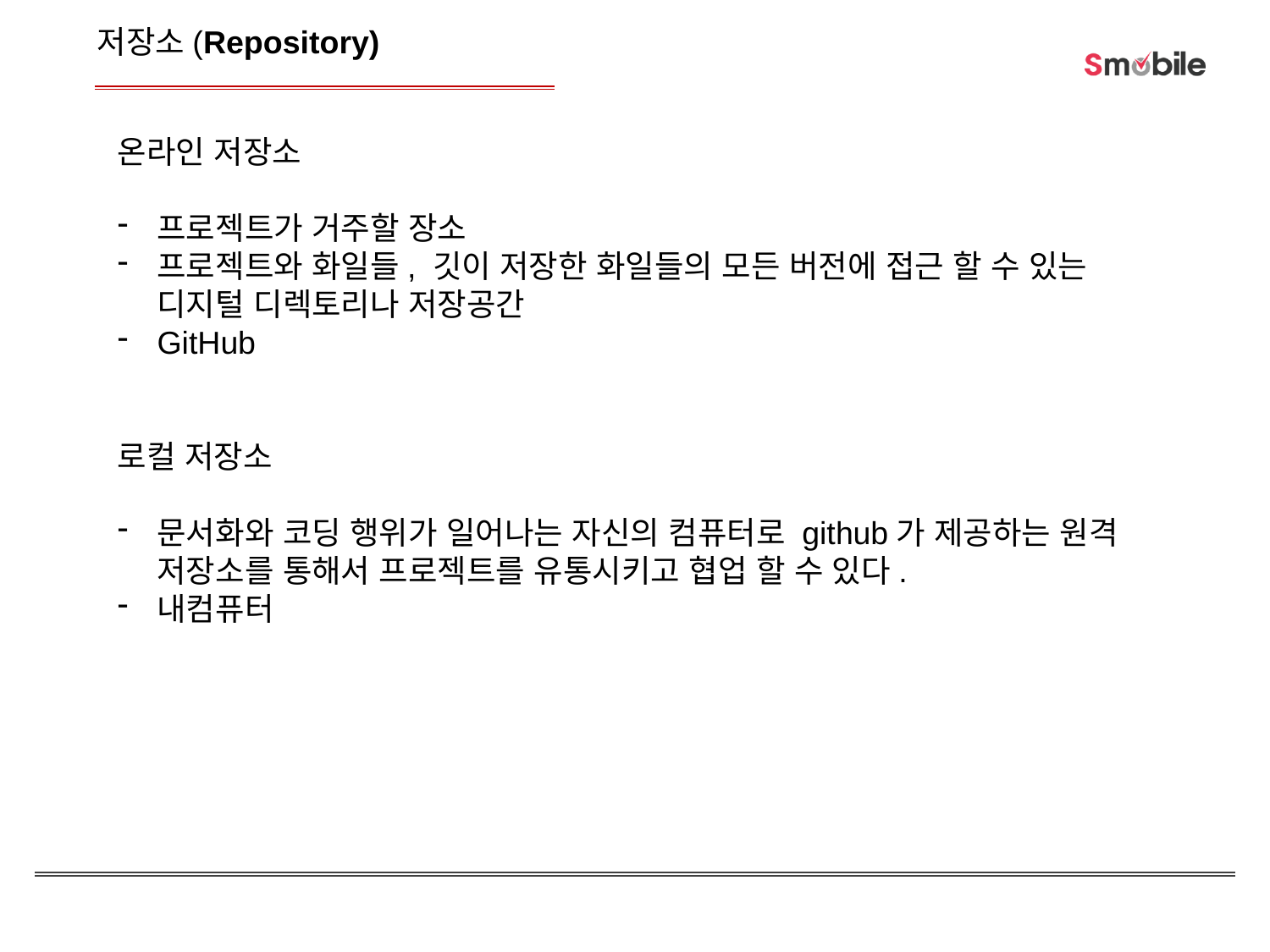

저장소(Repository)
온라인 저장소

프로젝트가 거주할 장소
프로젝트와 화일들, 깃이 저장한 화일들의 모든 버전에 접근 할 수 있는 디지털 디렉토리나 저장공간
GitHub

로컬 저장소

문서화와 코딩 행위가 일어나는 자신의 컴퓨터로 github가 제공하는 원격 저장소를 통해서 프로젝트를 유통시키고 협업 할 수 있다.
내컴퓨터